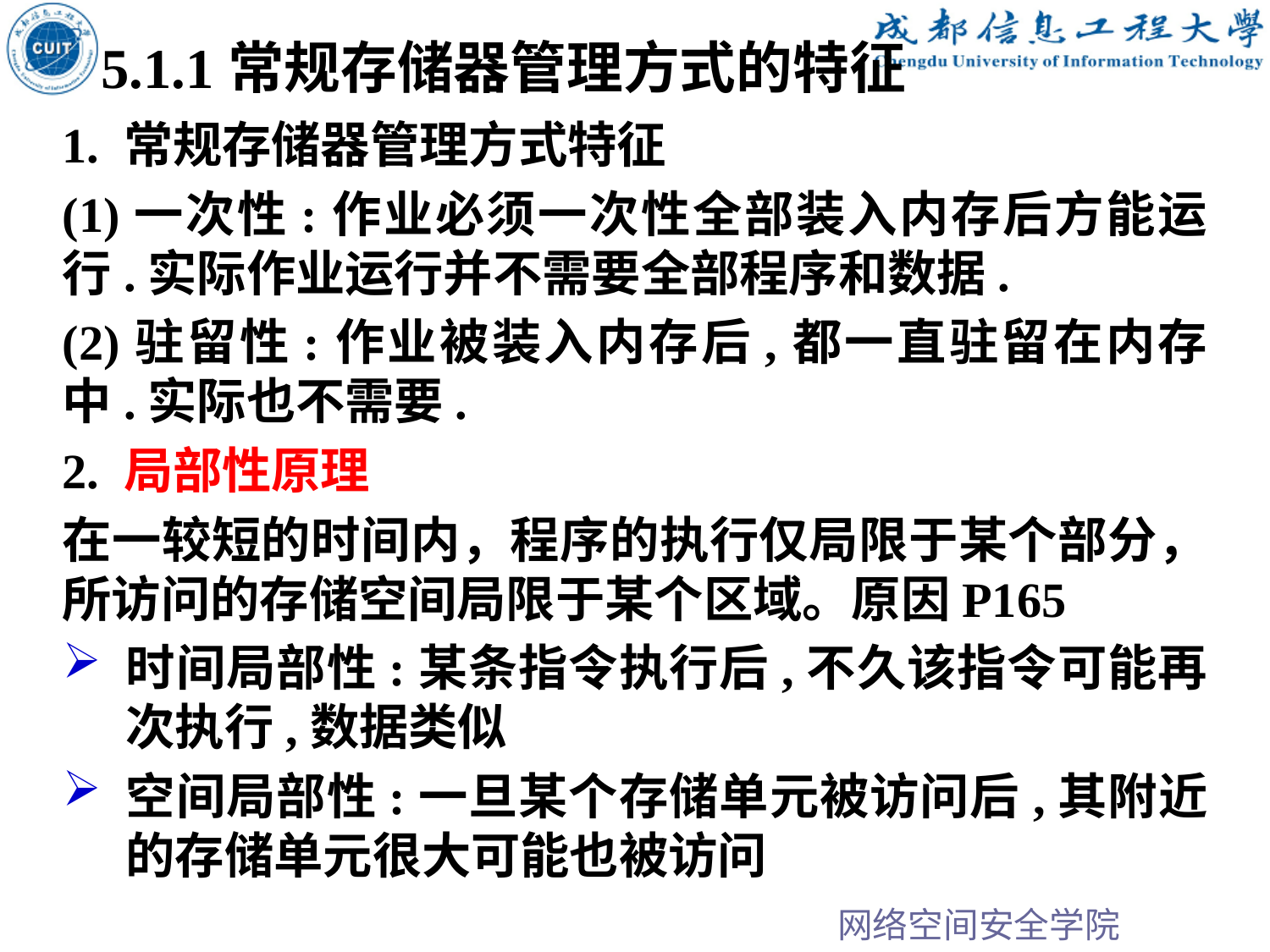

5.1.1常规存储器管理方式的特征
1. 常规存储器管理方式特征
(1)一次性:作业必须一次性全部装入内存后方能运行.实际作业运行并不需要全部程序和数据.
(2)驻留性:作业被装入内存后,都一直驻留在内存中.实际也不需要.
2. 局部性原理
在一较短的时间内，程序的执行仅局限于某个部分，所访问的存储空间局限于某个区域。原因P165
时间局部性:某条指令执行后,不久该指令可能再次执行,数据类似
空间局部性:一旦某个存储单元被访问后,其附近的存储单元很大可能也被访问